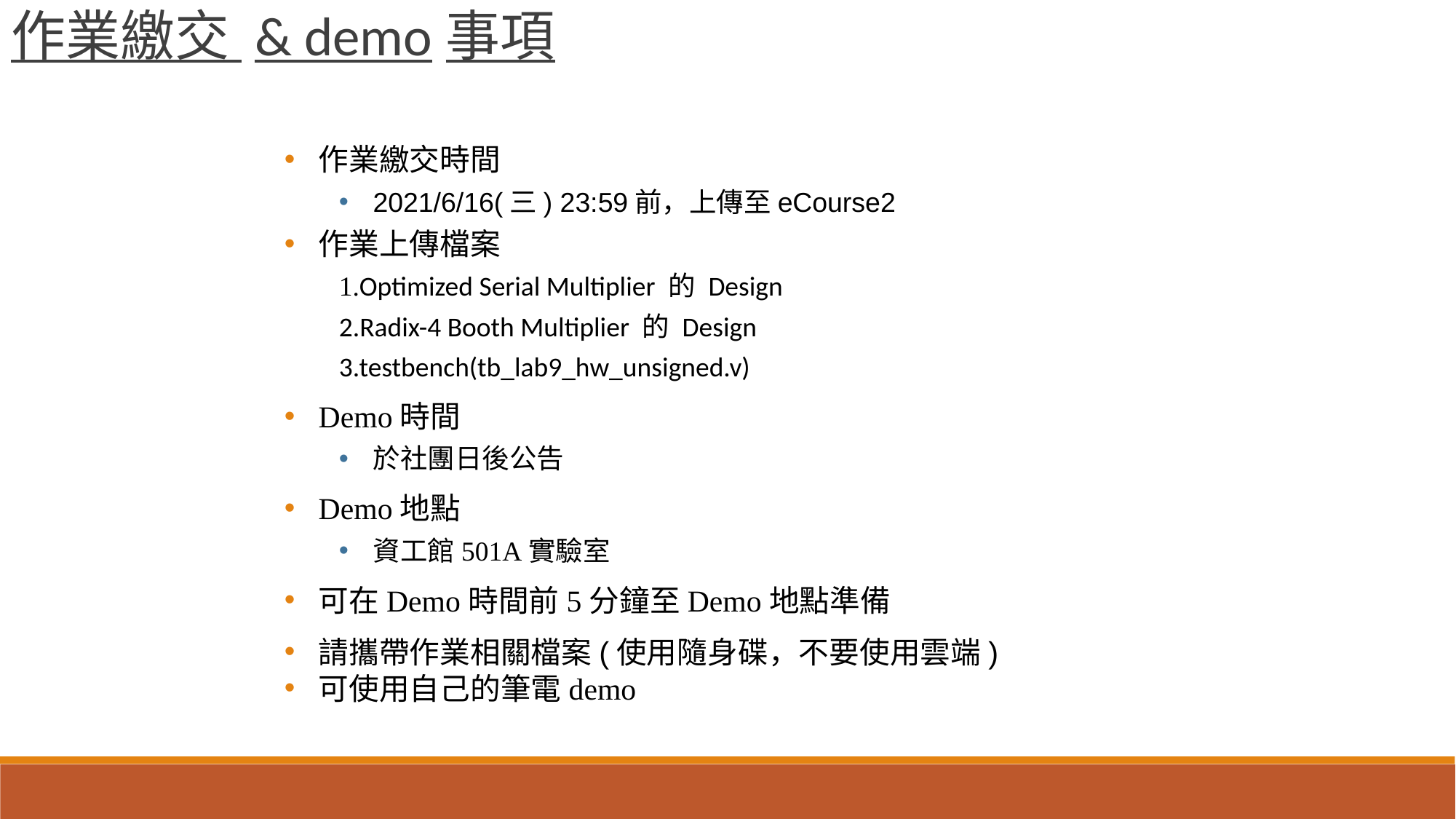

作業繳交 & demo事項
作業繳交時間
2021/6/16(三) 23:59前，上傳至eCourse2
作業上傳檔案
1.Optimized Serial Multiplier 的 Design
2.Radix-4 Booth Multiplier 的 Design
3.testbench(tb_lab9_hw_unsigned.v)
Demo時間
於社團日後公告
Demo地點
資工館501A實驗室
可在Demo時間前5分鐘至Demo地點準備
請攜帶作業相關檔案(使用隨身碟，不要使用雲端)
可使用自己的筆電demo